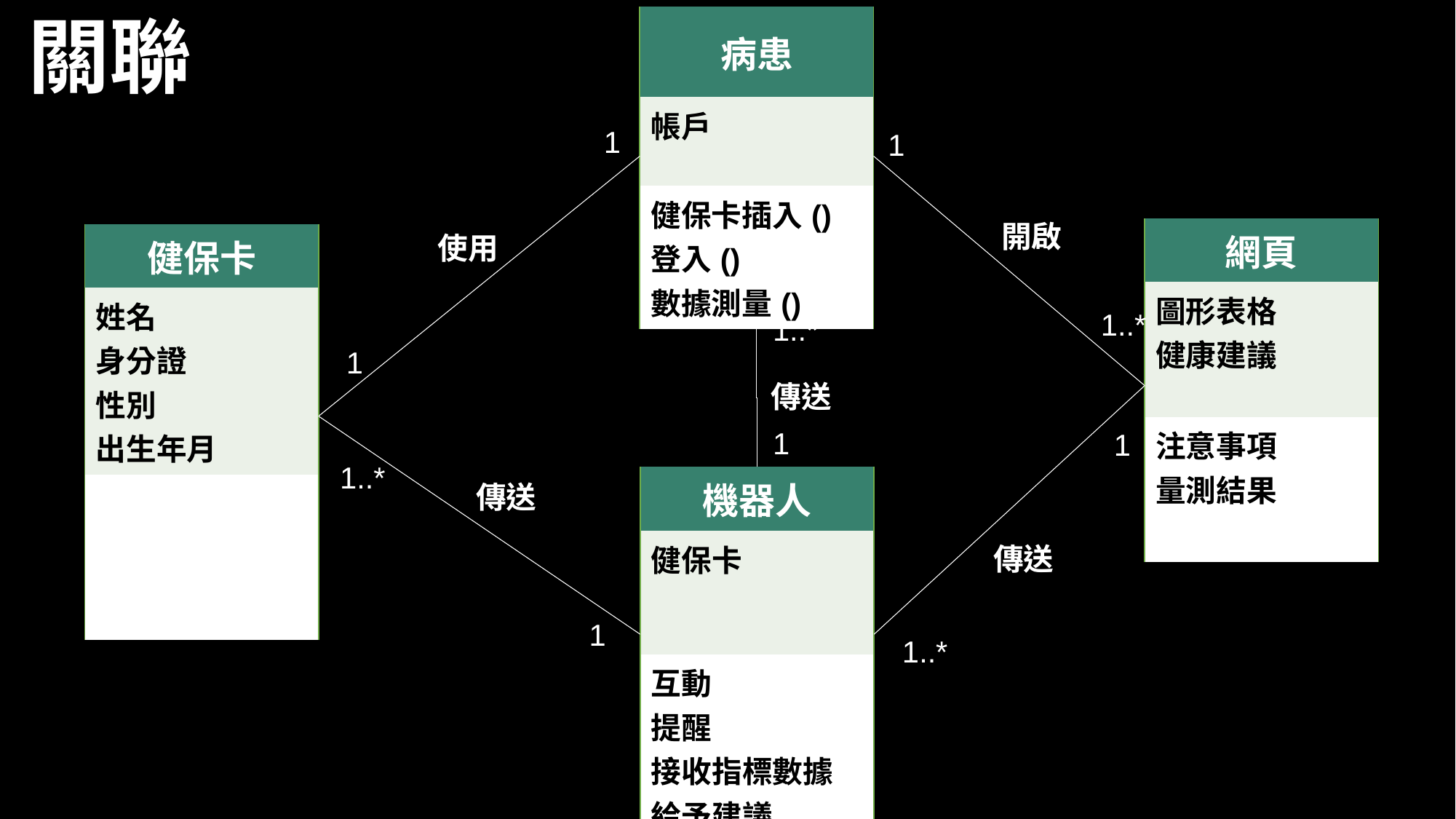

關聯
| 病患 |
| --- |
| 帳戶 |
| 健保卡插入() 登入() 數據測量() |
1
1
開啟
| 網頁 |
| --- |
| 圖形表格 健康建議 |
| 注意事項 量測結果 |
| 健保卡 |
| --- |
| 姓名 身分證 性別 出生年月 |
|  |
使用
1..*
1..*
1
傳送
1
1
1..*
| 機器人 |
| --- |
| 健保卡 |
| 互動 提醒 接收指標數據 給予建議 |
傳送
傳送
1
1..*